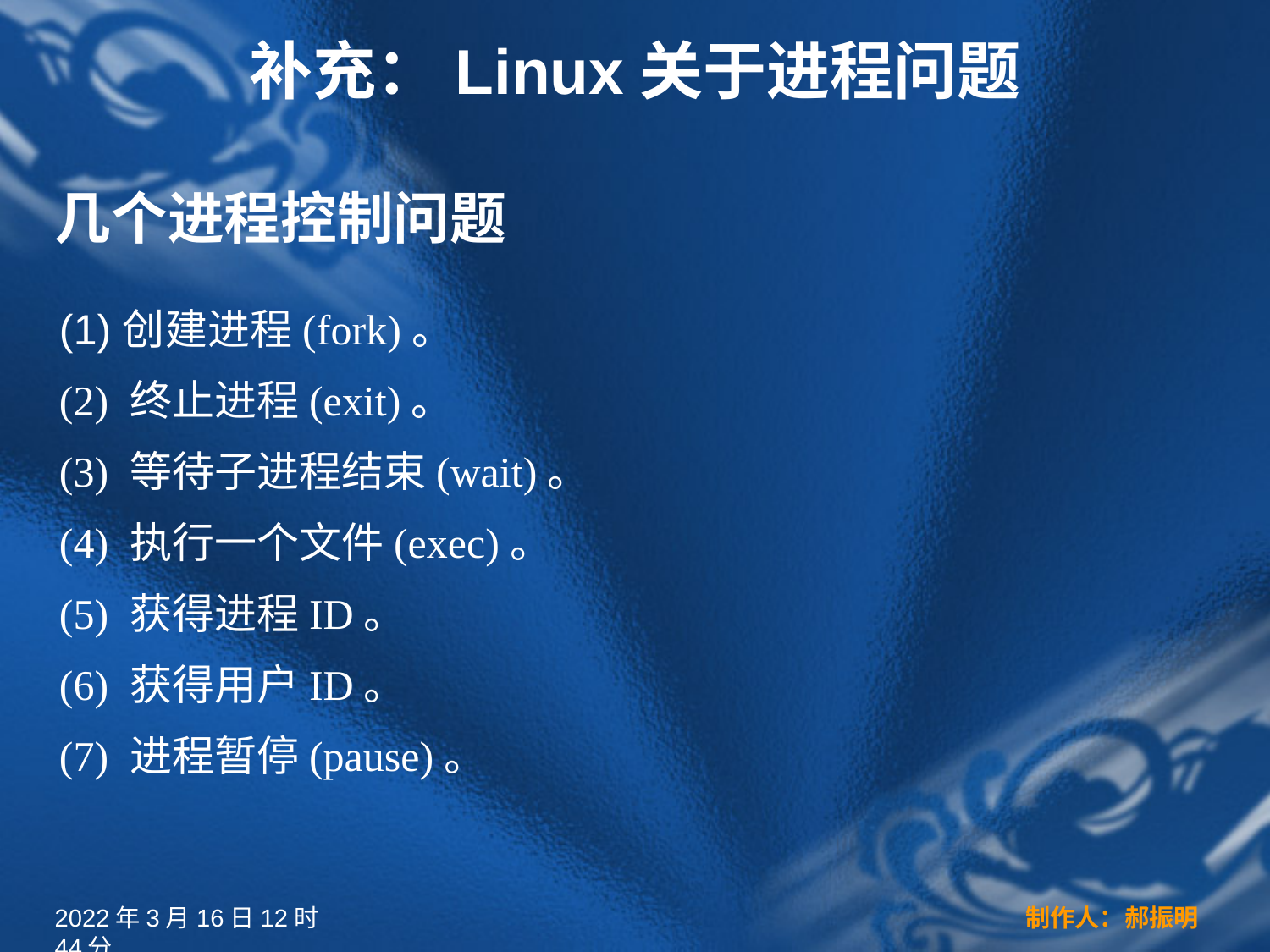

# 补充：Linux关于进程问题
几个进程控制问题
创建进程(fork)。
(2) 终止进程(exit)。
(3) 等待子进程结束(wait)。
(4) 执行一个文件(exec)。
(5) 获得进程ID。
(6) 获得用户ID。
(7) 进程暂停(pause)。
2022年3月16日12时44分
制作人：郝振明